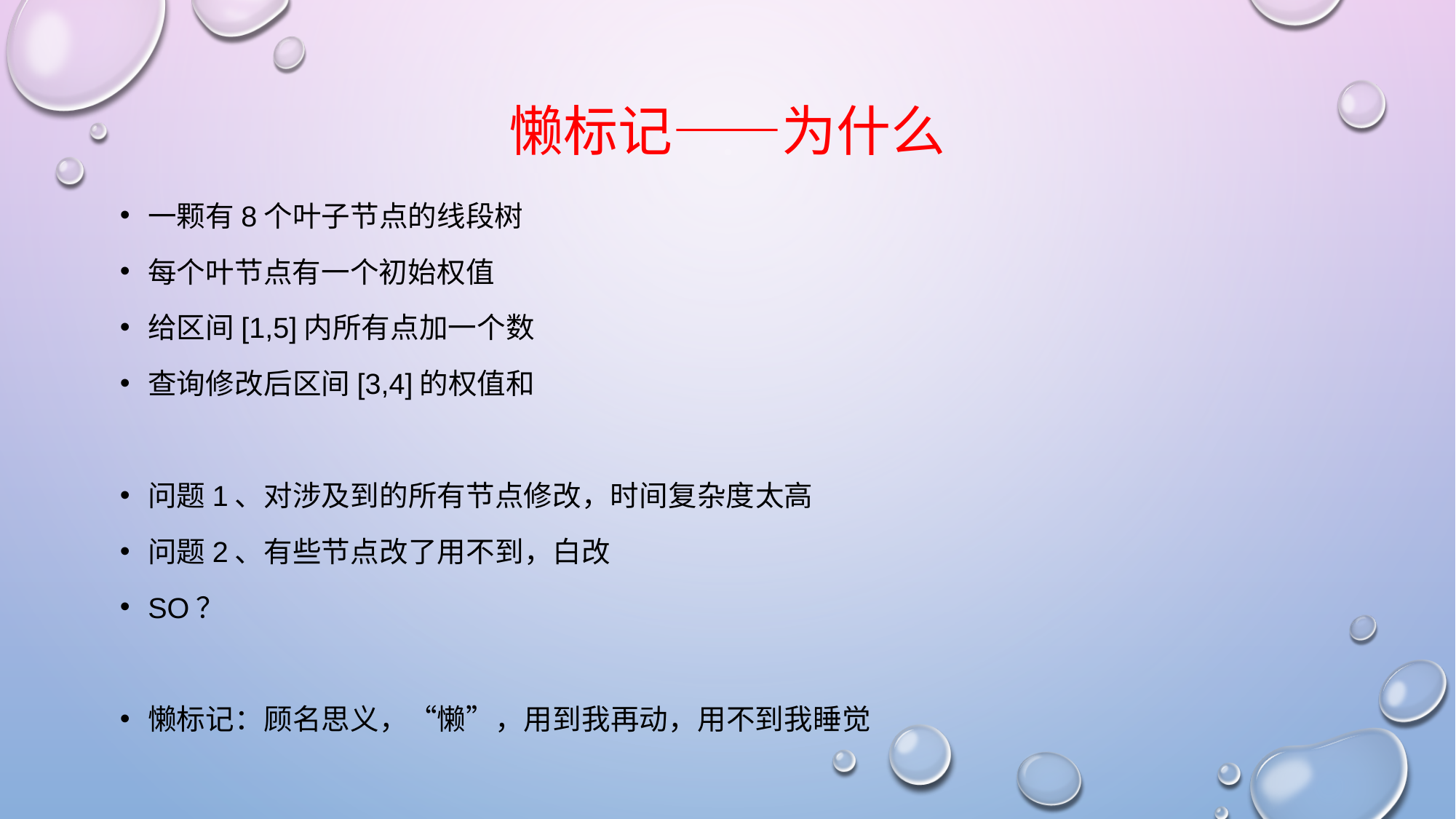

# 懒标记——为什么
一颗有8个叶子节点的线段树
每个叶节点有一个初始权值
给区间[1,5]内所有点加一个数
查询修改后区间[3,4]的权值和

问题1、对涉及到的所有节点修改，时间复杂度太高
问题2、有些节点改了用不到，白改
So？

懒标记：顾名思义，“懒”，用到我再动，用不到我睡觉